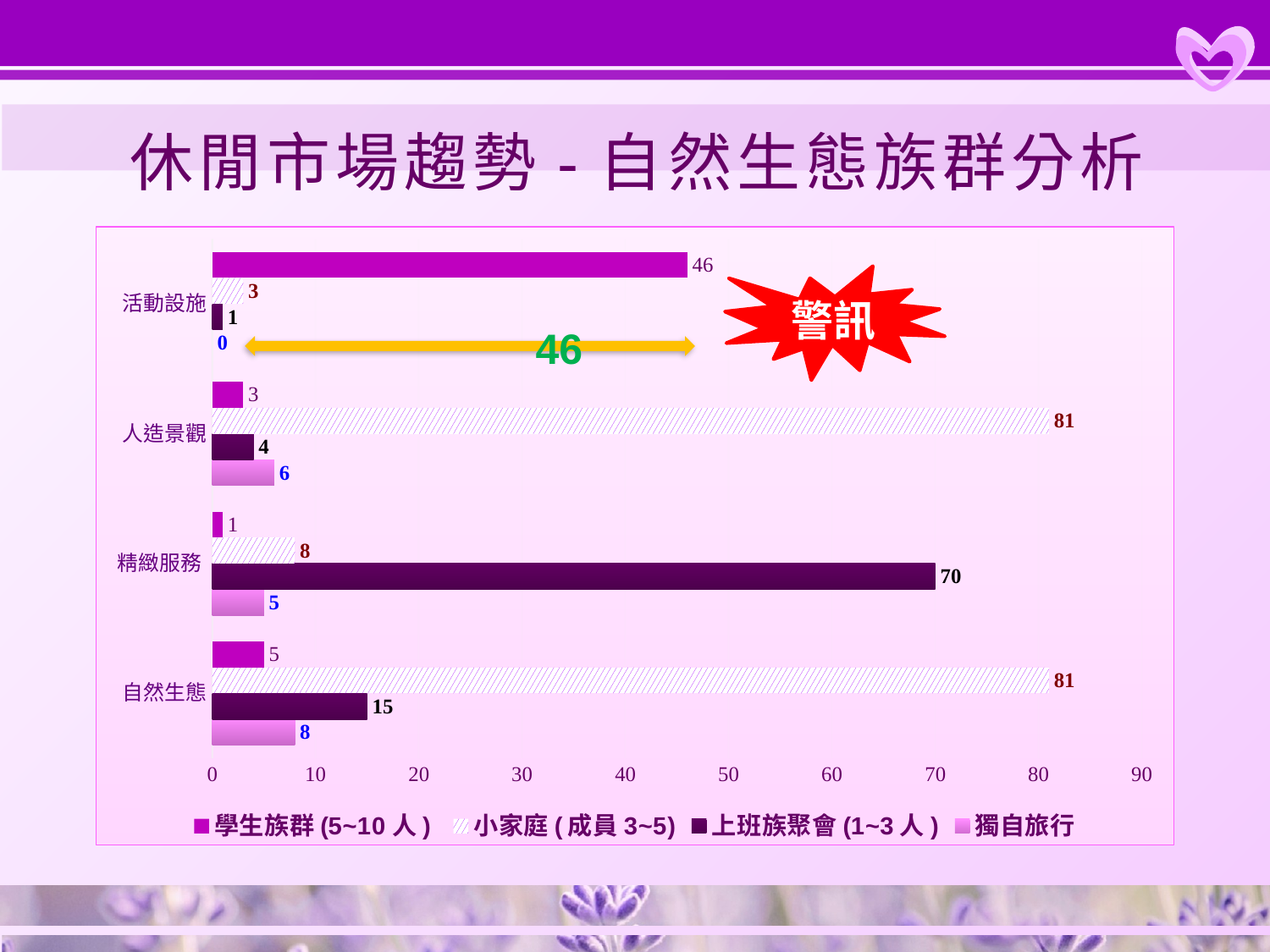

# 休閒市場趨勢-自然生態族群分析

### Chart

| Category | 獨自旅行 | 上班族聚會(1~3人) | 小家庭(成員3~5) | 學生族群(5~10人)  |
|---|---|---|---|---|
| 自然生態 | 8.0 | 15.0 | 81.0 | 5.0 |
| 精緻服務  | 5.0 | 70.0 | 8.0 | 1.0 |
| 人造景觀 | 6.0 | 4.0 | 81.0 | 3.0 |
| 活動設施 | 0.0 | 1.0 | 3.0 | 46.0 |
警訊
46